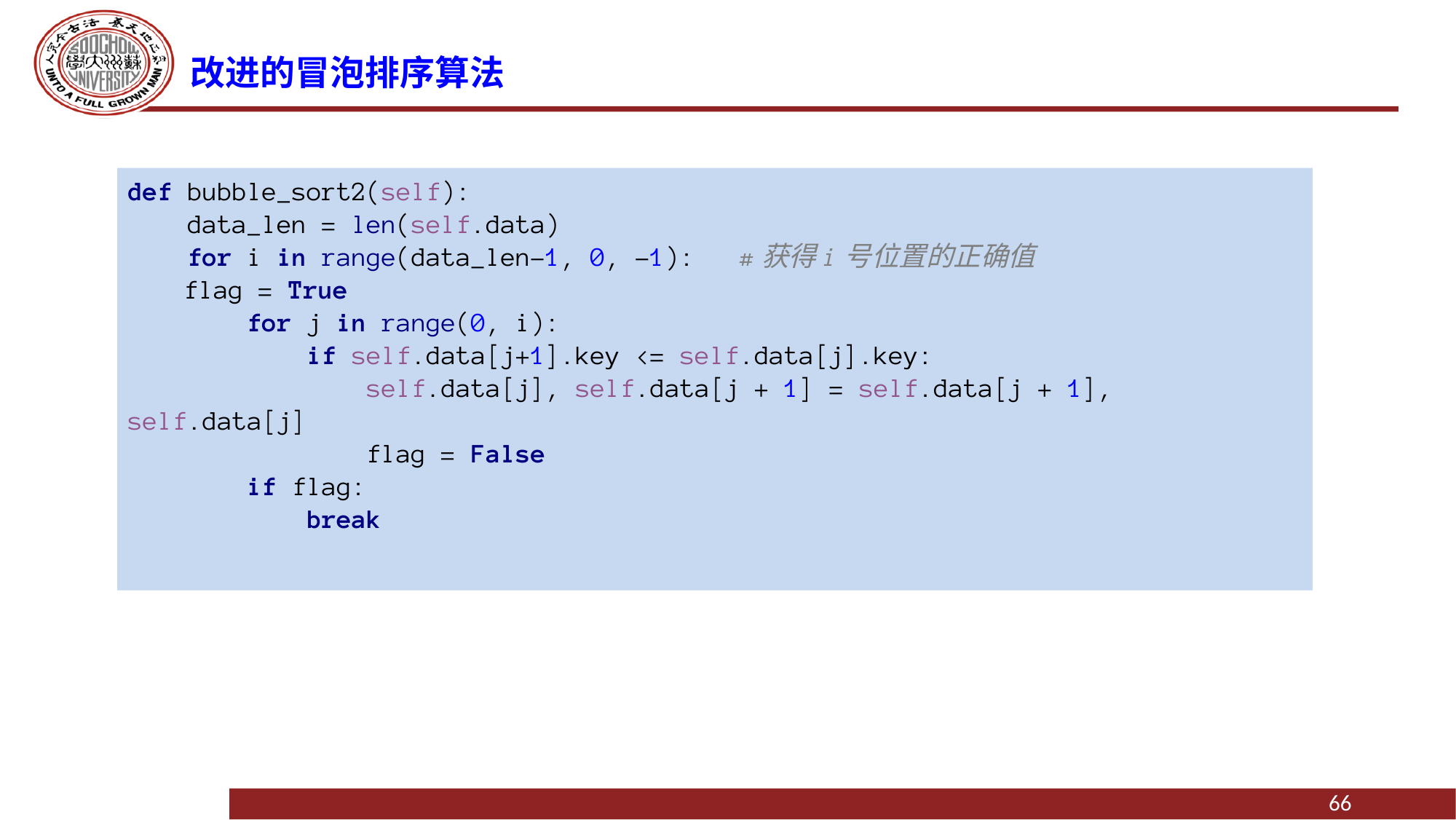

# 改进的冒泡排序算法
def bubble_sort2(self):
    data_len = len(self.data)
    for i in range(data_len-1, 0, -1):   #获得i号位置的正确值
        flag = True
        for j in range(0, i):
            if self.data[j+1].key <= self.data[j].key:
                self.data[j], self.data[j + 1] = self.data[j + 1], self.data[j]
                flag = False
        if flag:
            break
66